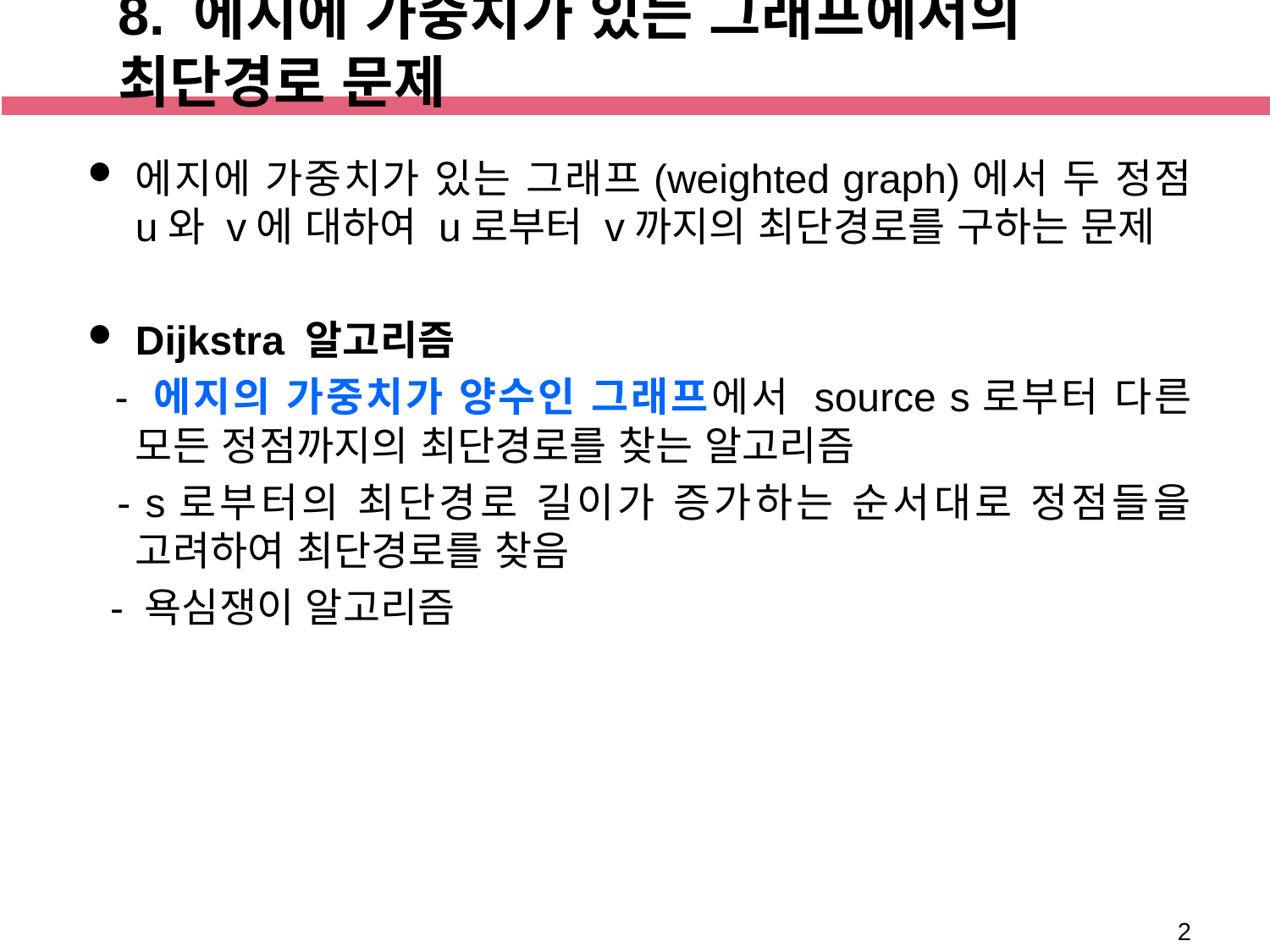

# 8. 에지에 가중치가 있는 그래프에서의 최단경로 문제
에지에 가중치가 있는 그래프(weighted graph)에서 두 정점 u와 v에 대하여 u로부터 v까지의 최단경로를 구하는 문제

Dijkstra 알고리즘
  - 에지의 가중치가 양수인 그래프에서 source s로부터 다른 모든 정점까지의 최단경로를 찾는 알고리즘
  - s로부터의 최단경로 길이가 증가하는 순서대로 정점들을 고려하여 최단경로를 찾음
  - 욕심쟁이 알고리즘